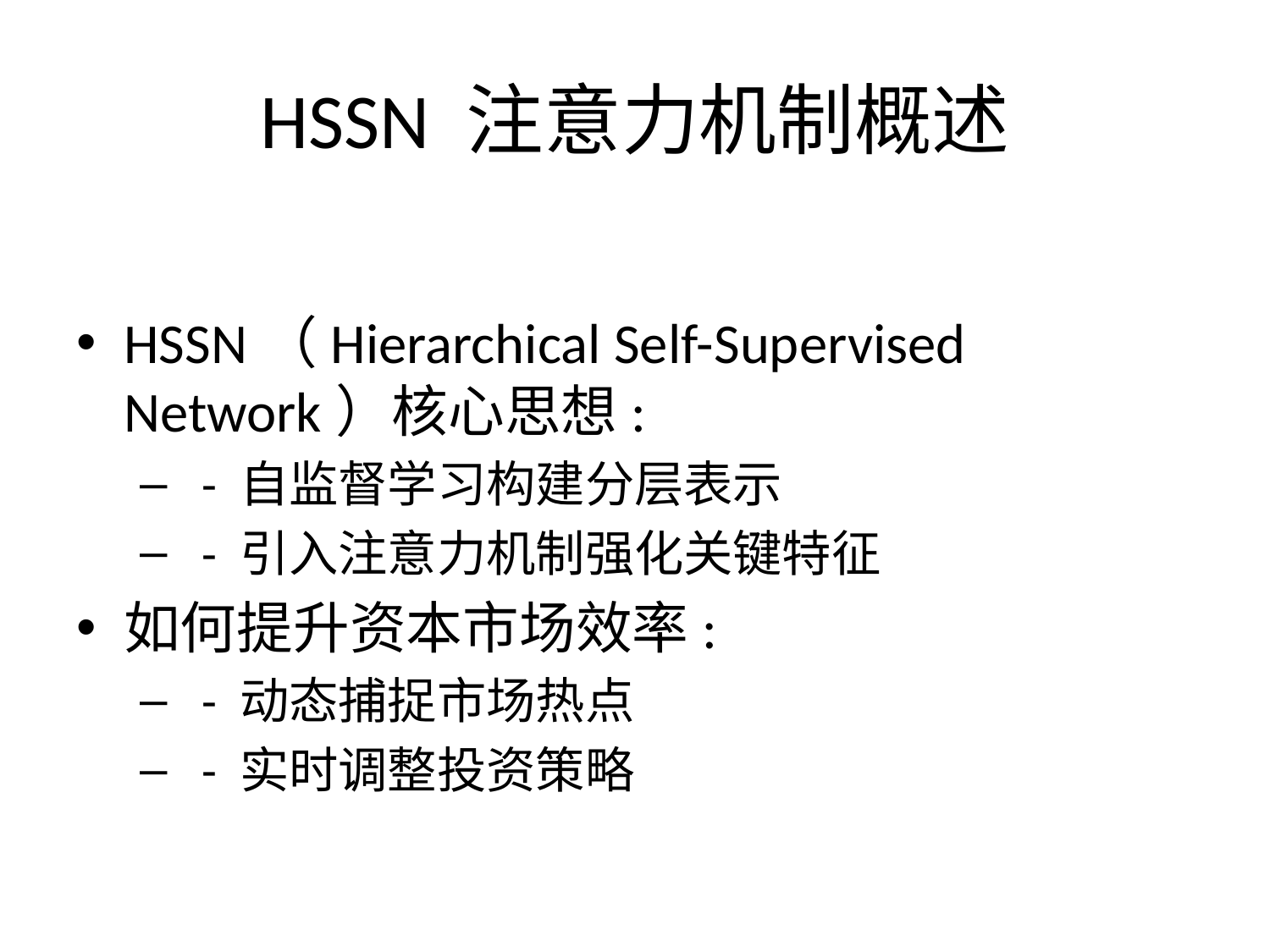

# HSSN 注意力机制概述

HSSN（Hierarchical Self-Supervised Network）核心思想:
  - 自监督学习构建分层表示
  - 引入注意力机制强化关键特征
如何提升资本市场效率:
  - 动态捕捉市场热点
  - 实时调整投资策略